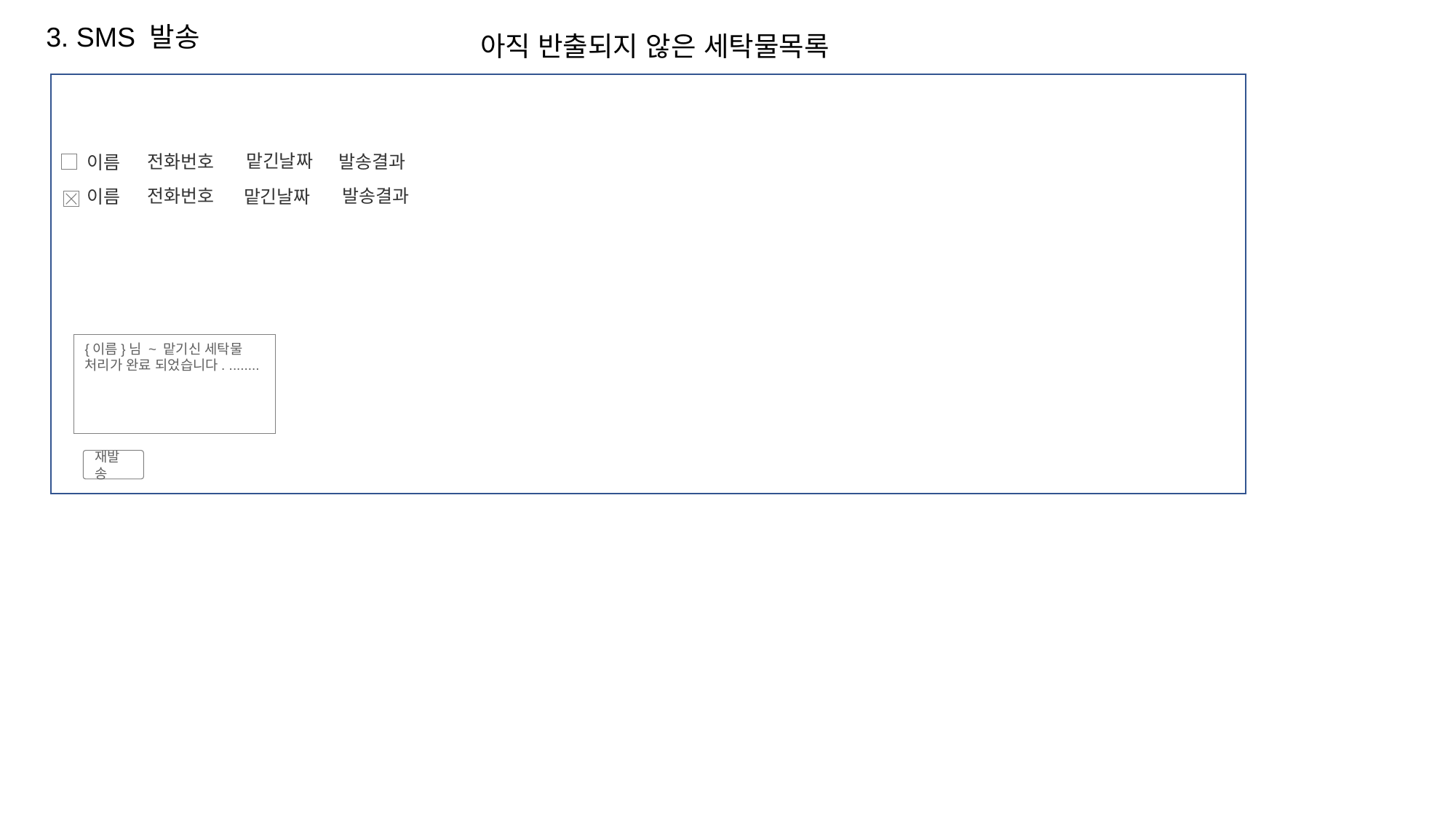

3. SMS 발송
아직 반출되지 않은 세탁물목록

맡긴날짜
전화번호
발송결과
이름

전화번호
발송결과
이름
맡긴날짜

{이름}님 ~ 맡기신 세탁물 처리가 완료 되었습니다. ........
재발송